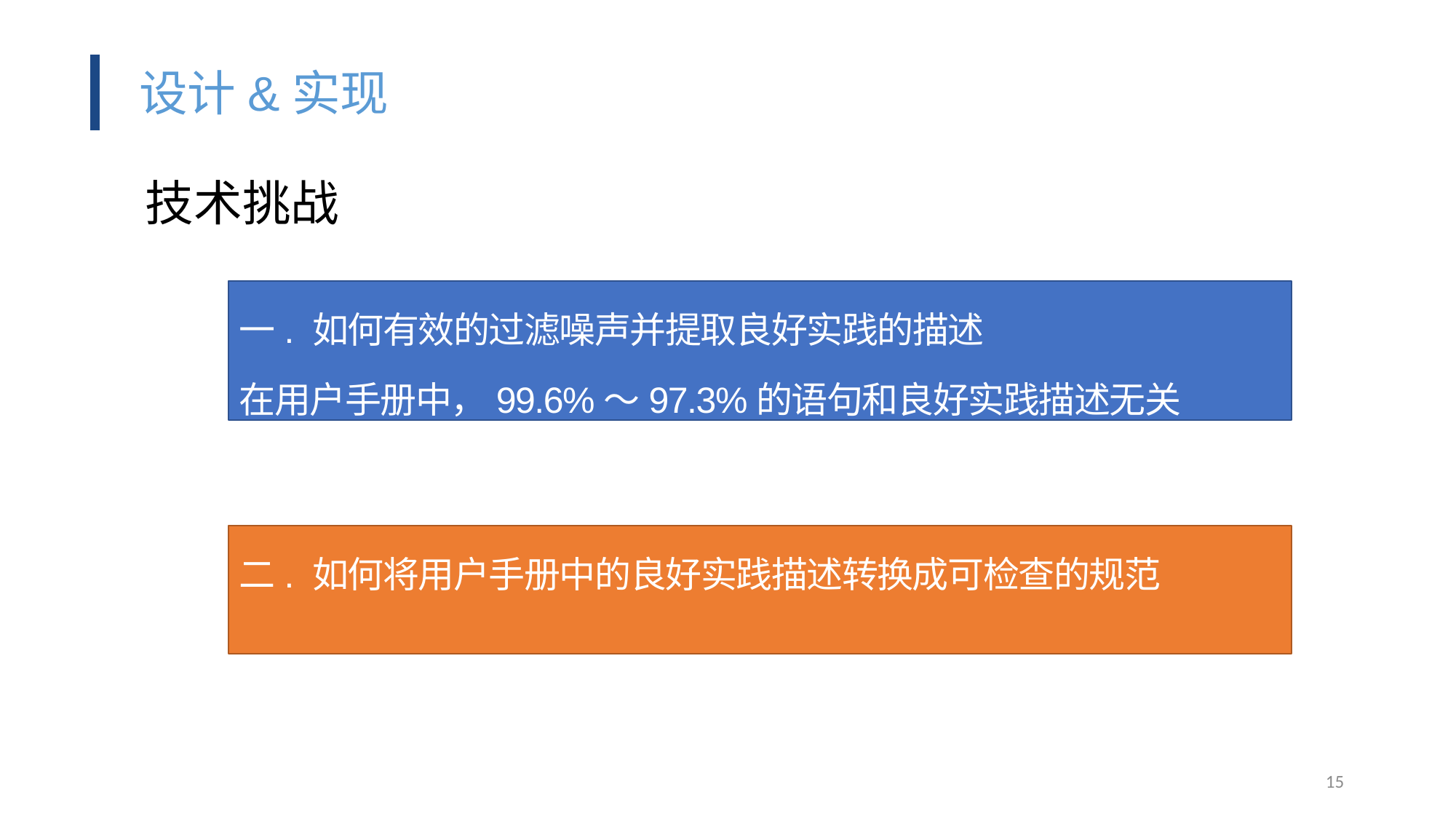

设计&实现
技术挑战
一. 如何有效的过滤噪声并提取良好实践的描述
在用户手册中，99.6%～97.3%的语句和良好实践描述无关
二. 如何将用户手册中的良好实践描述转换成可检查的规范

15